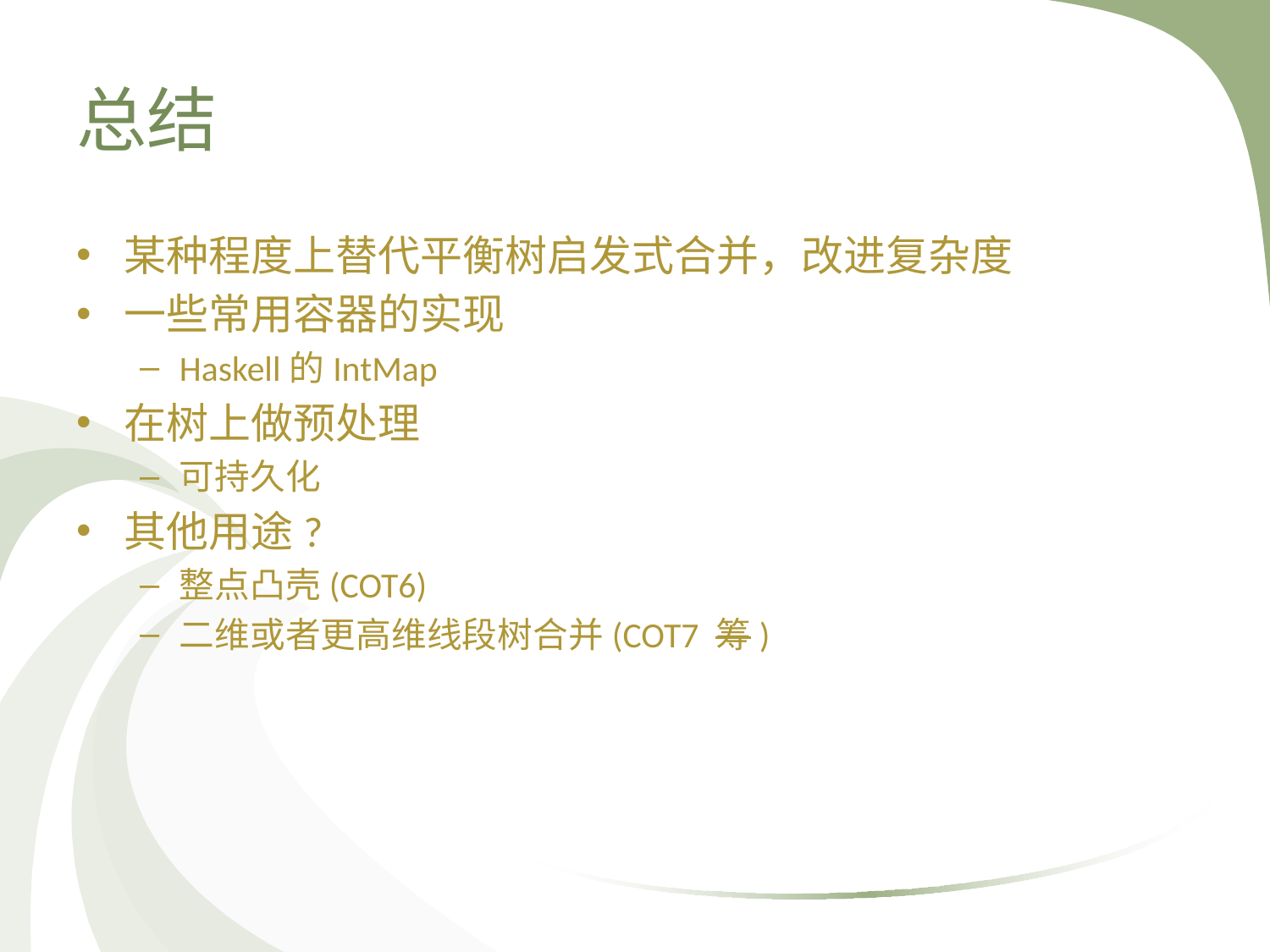

# 总结
某种程度上替代平衡树启发式合并，改进复杂度
一些常用容器的实现
Haskell的IntMap
在树上做预处理
可持久化
其他用途?
整点凸壳(COT6)
二维或者更高维线段树合并(COT7 筹)